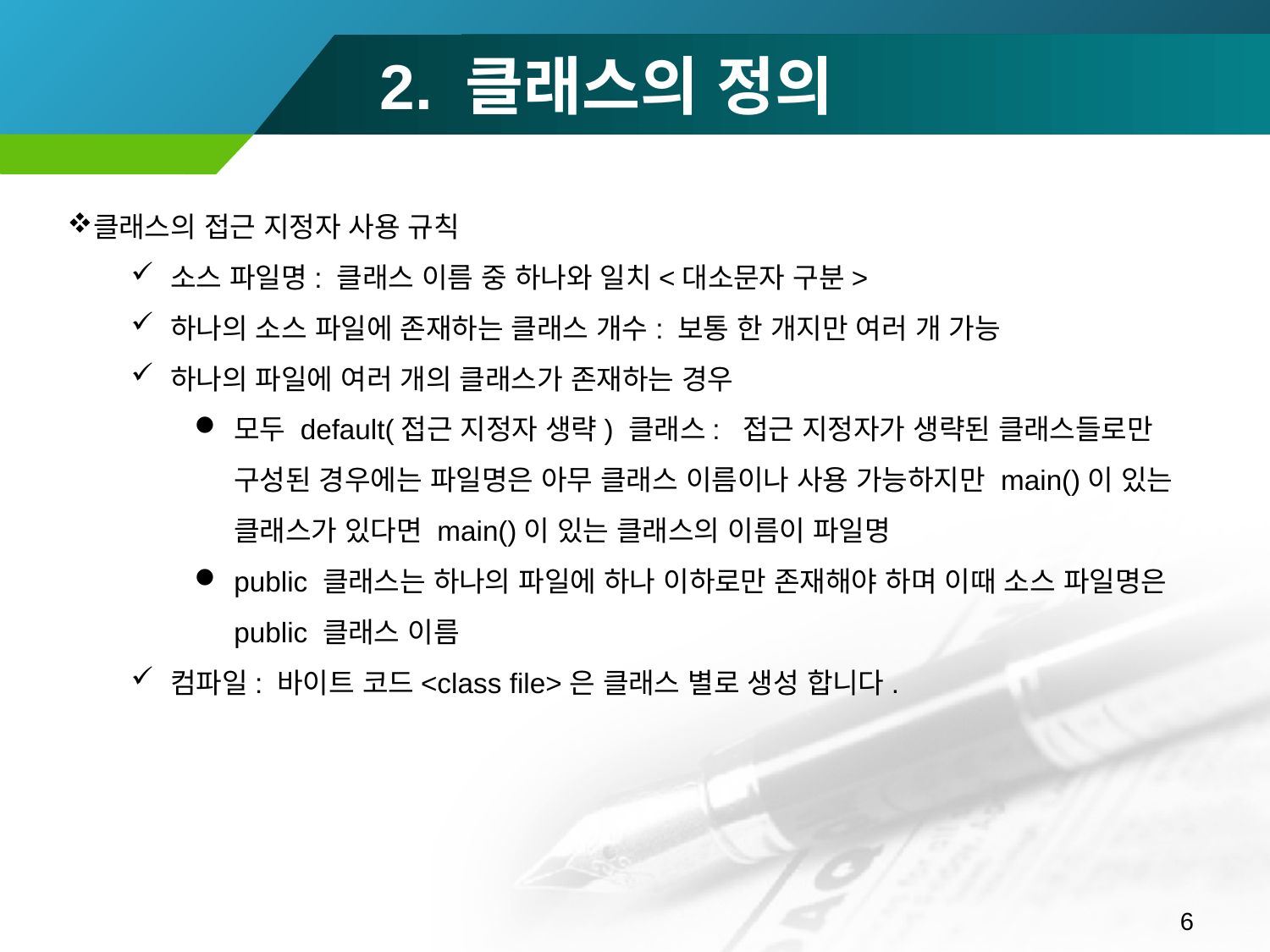

# 2. 클래스의 정의
클래스의 접근 지정자 사용 규칙
소스 파일명: 클래스 이름 중 하나와 일치<대소문자 구분>
하나의 소스 파일에 존재하는 클래스 개수: 보통 한 개지만 여러 개 가능
하나의 파일에 여러 개의 클래스가 존재하는 경우
모두 default(접근 지정자 생략) 클래스:  접근 지정자가 생략된 클래스들로만 구성된 경우에는 파일명은 아무 클래스 이름이나 사용 가능하지만 main()이 있는 클래스가 있다면 main()이 있는 클래스의 이름이 파일명
public 클래스는 하나의 파일에 하나 이하로만 존재해야 하며 이때 소스 파일명은 public 클래스 이름
컴파일: 바이트 코드<class file>은 클래스 별로 생성 합니다.

6